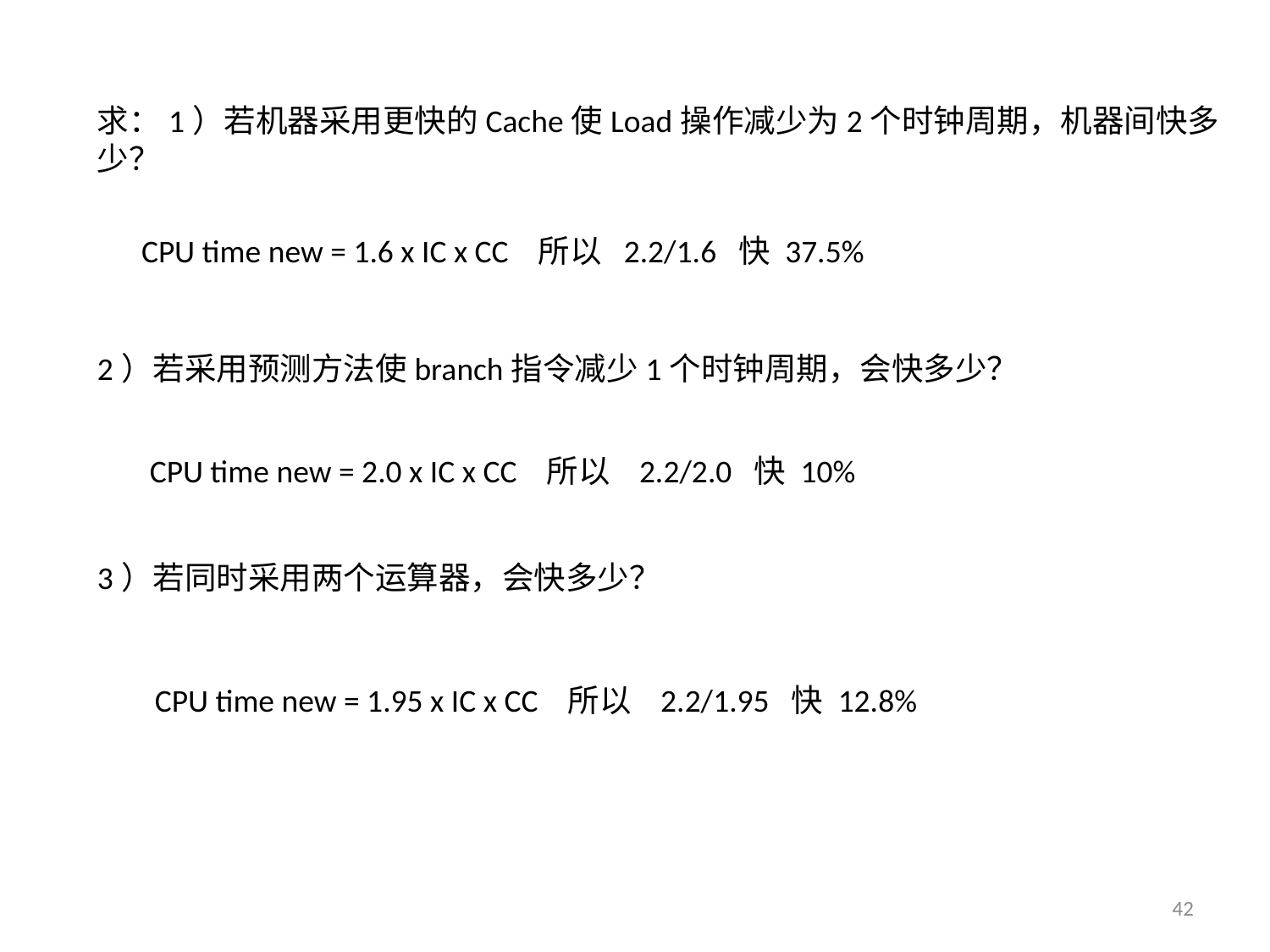

求：1）若机器采用更快的Cache使Load操作减少为2个时钟周期，机器间快多少？

2）若采用预测方法使branch指令减少1个时钟周期，会快多少？

3）若同时采用两个运算器，会快多少？

CPU time new = 1.6 x IC x CC   所以  2.2/1.6  快 37.5%
CPU time new = 2.0 x IC x CC   所以   2.2/2.0  快 10%
CPU time new = 1.95 x IC x CC   所以   2.2/1.95  快 12.8%
42